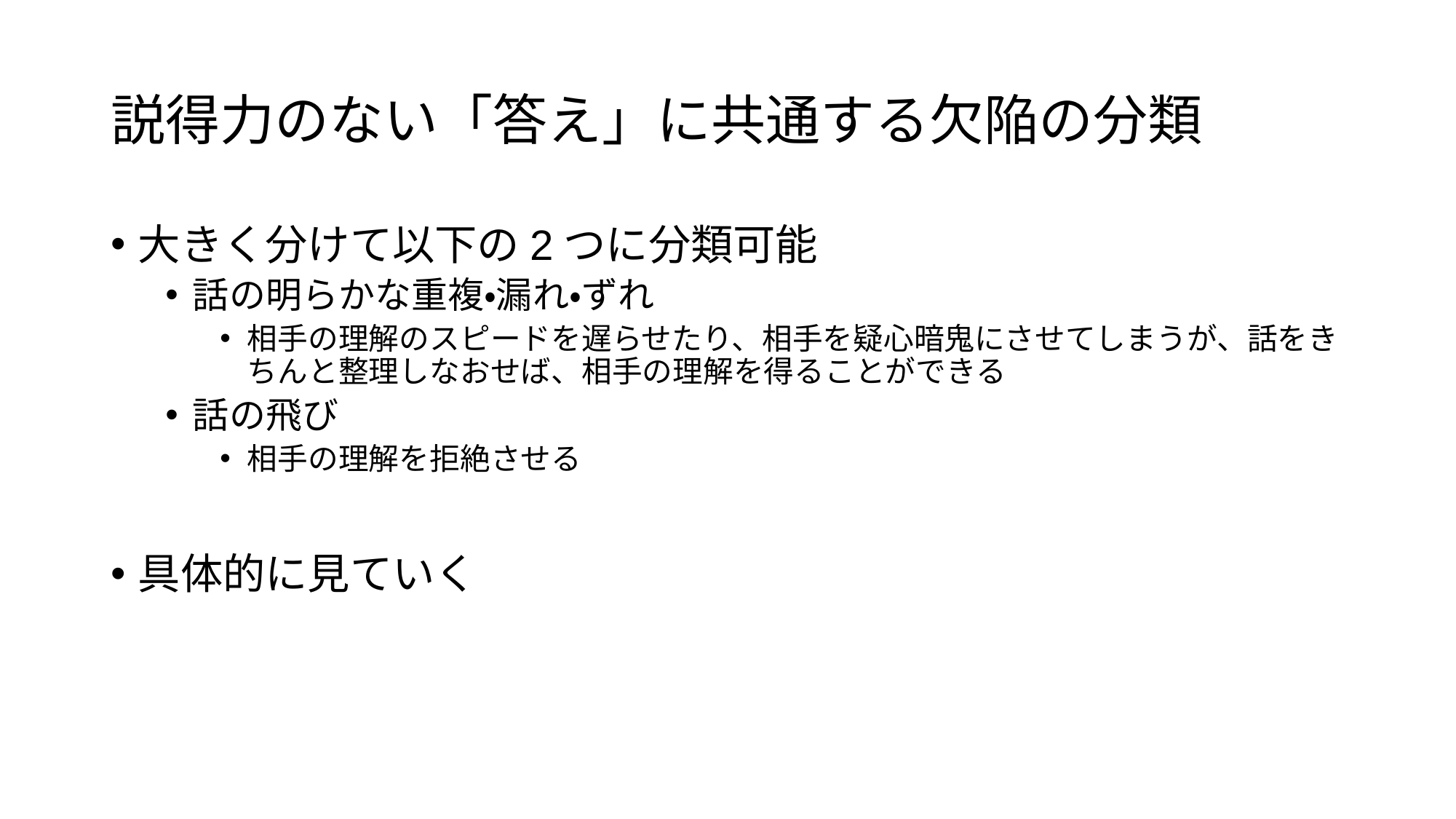

# 説得力のない「答え」に共通する欠陥の分類
大きく分けて以下の2つに分類可能
話の明らかな重複・漏れ・ずれ
相手の理解のスピードを遅らせたり、相手を疑心暗鬼にさせてしまうが、話をきちんと整理しなおせば、相手の理解を得ることができる
話の飛び
相手の理解を拒絶させる

具体的に見ていく